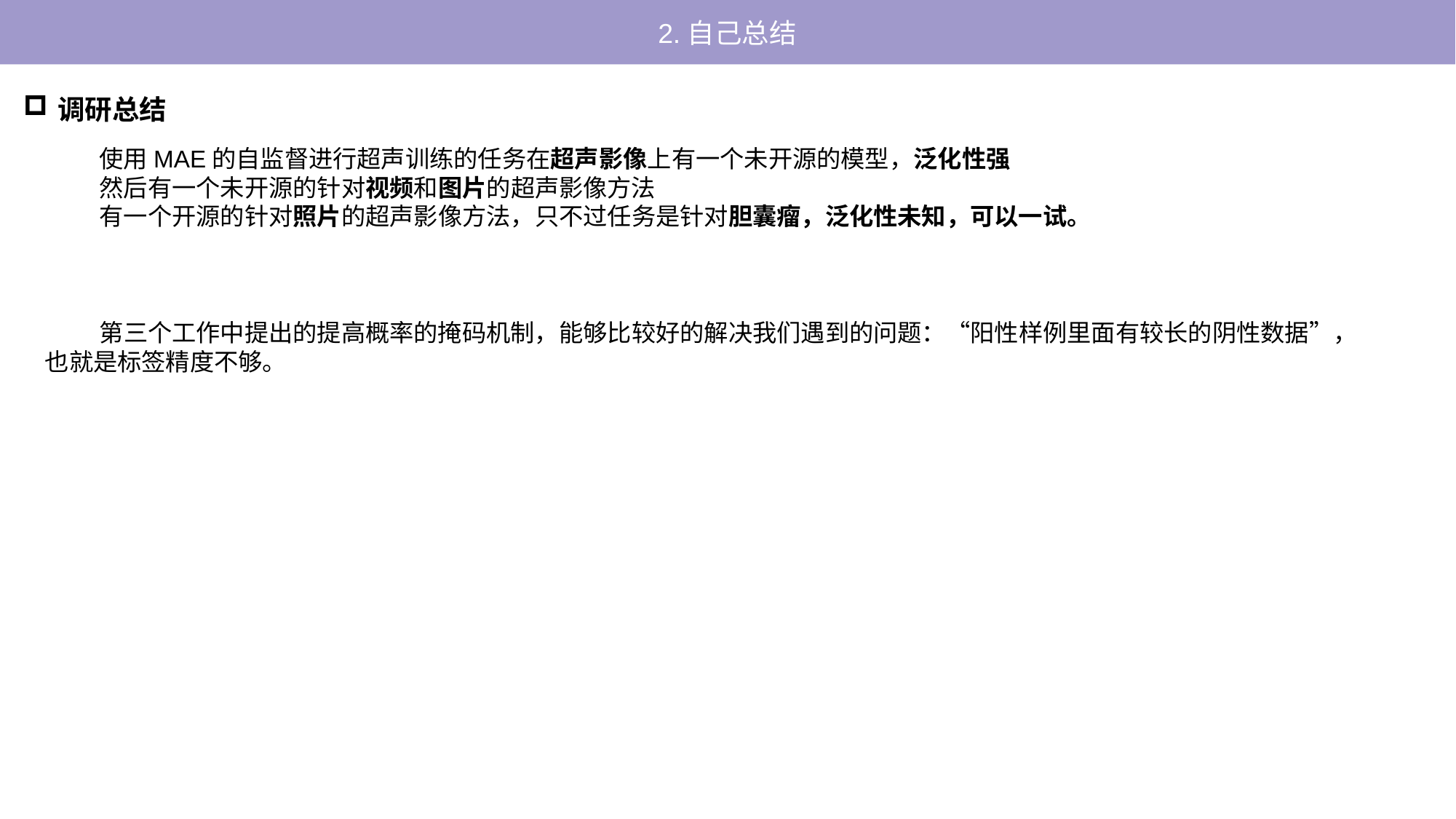

2.自己总结
调研总结
使用MAE的自监督进行超声训练的任务在超声影像上有一个未开源的模型，泛化性强
然后有一个未开源的针对视频和图片的超声影像方法
有一个开源的针对照片的超声影像方法，只不过任务是针对胆囊瘤，泛化性未知，可以一试。

第三个工作中提出的提高概率的掩码机制，能够比较好的解决我们遇到的问题：“阳性样例里面有较长的阴性数据”，也就是标签精度不够。